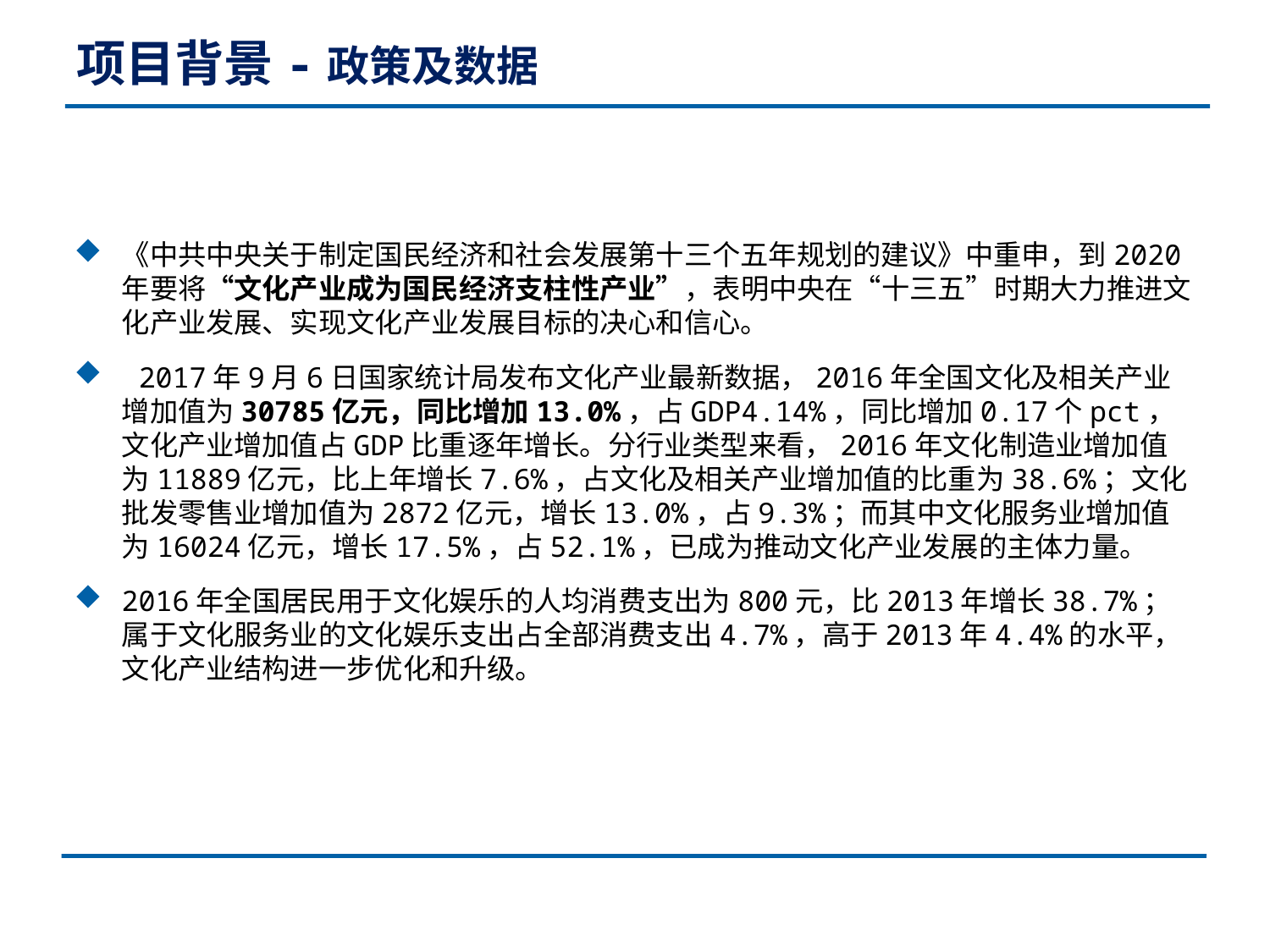

# 项目背景-政策及数据

《中共中央关于制定国民经济和社会发展第十三个五年规划的建议》中重申，到2020年要将“文化产业成为国民经济支柱性产业”，表明中央在“十三五”时期大力推进文化产业发展、实现文化产业发展目标的决心和信心。
 2017年9月6日国家统计局发布文化产业最新数据，2016年全国文化及相关产业增加值为30785亿元，同比增加13.0%，占GDP4.14%，同比增加0.17个pct，文化产业增加值占GDP比重逐年增长。分行业类型来看，2016年文化制造业增加值为11889亿元，比上年增长7.6%，占文化及相关产业增加值的比重为38.6%；文化批发零售业增加值为2872亿元，增长13.0%，占9.3%；而其中文化服务业增加值为16024亿元，增长17.5%，占52.1%，已成为推动文化产业发展的主体力量。
2016年全国居民用于文化娱乐的人均消费支出为800元，比2013年增长38.7%；属于文化服务业的文化娱乐支出占全部消费支出4.7%，高于2013年4.4%的水平，文化产业结构进一步优化和升级。

4